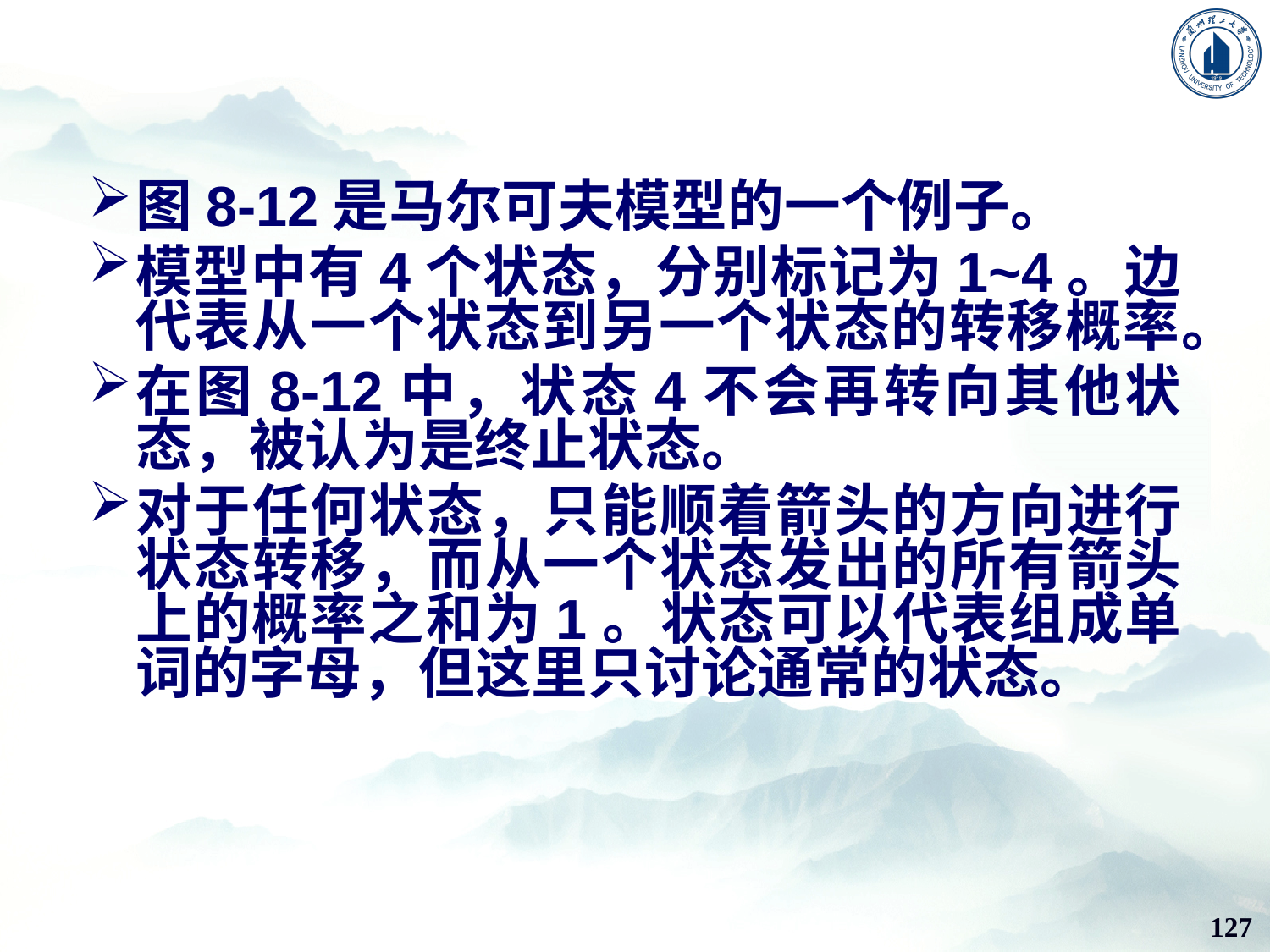

图8-12是马尔可夫模型的一个例子。
模型中有4个状态，分别标记为1~4。边代表从一个状态到另一个状态的转移概率。
在图8-12中，状态4不会再转向其他状态，被认为是终止状态。
对于任何状态，只能顺着箭头的方向进行状态转移，而从一个状态发出的所有箭头上的概率之和为1。状态可以代表组成单词的字母，但这里只讨论通常的状态。
127